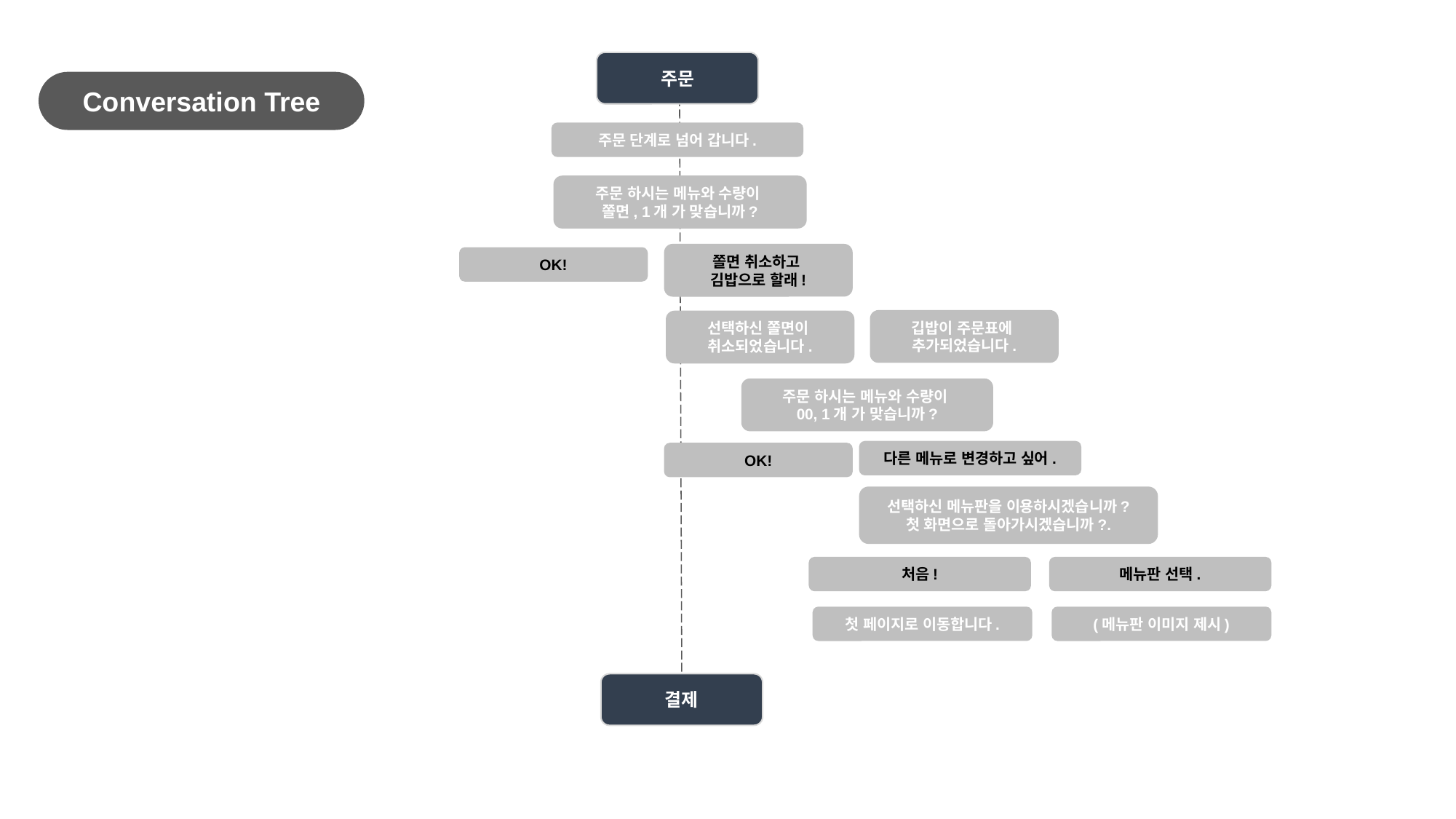

주문
Conversation Tree
주문 단계로 넘어 갑니다.
주문 하시는 메뉴와 수량이
쫄면, 1개 가 맞습니까?
쫄면 취소하고
김밥으로 할래!
OK!
깁밥이 주문표에
추가되었습니다.
선택하신 쫄면이
취소되었습니다.
주문 하시는 메뉴와 수량이
00, 1개 가 맞습니까?
다른 메뉴로 변경하고 싶어.
OK!
선택하신 메뉴판을 이용하시겠습니까?
첫 화면으로 돌아가시겠습니까?.
처음!
메뉴판 선택.
첫 페이지로 이동합니다.
(메뉴판 이미지 제시)
결제